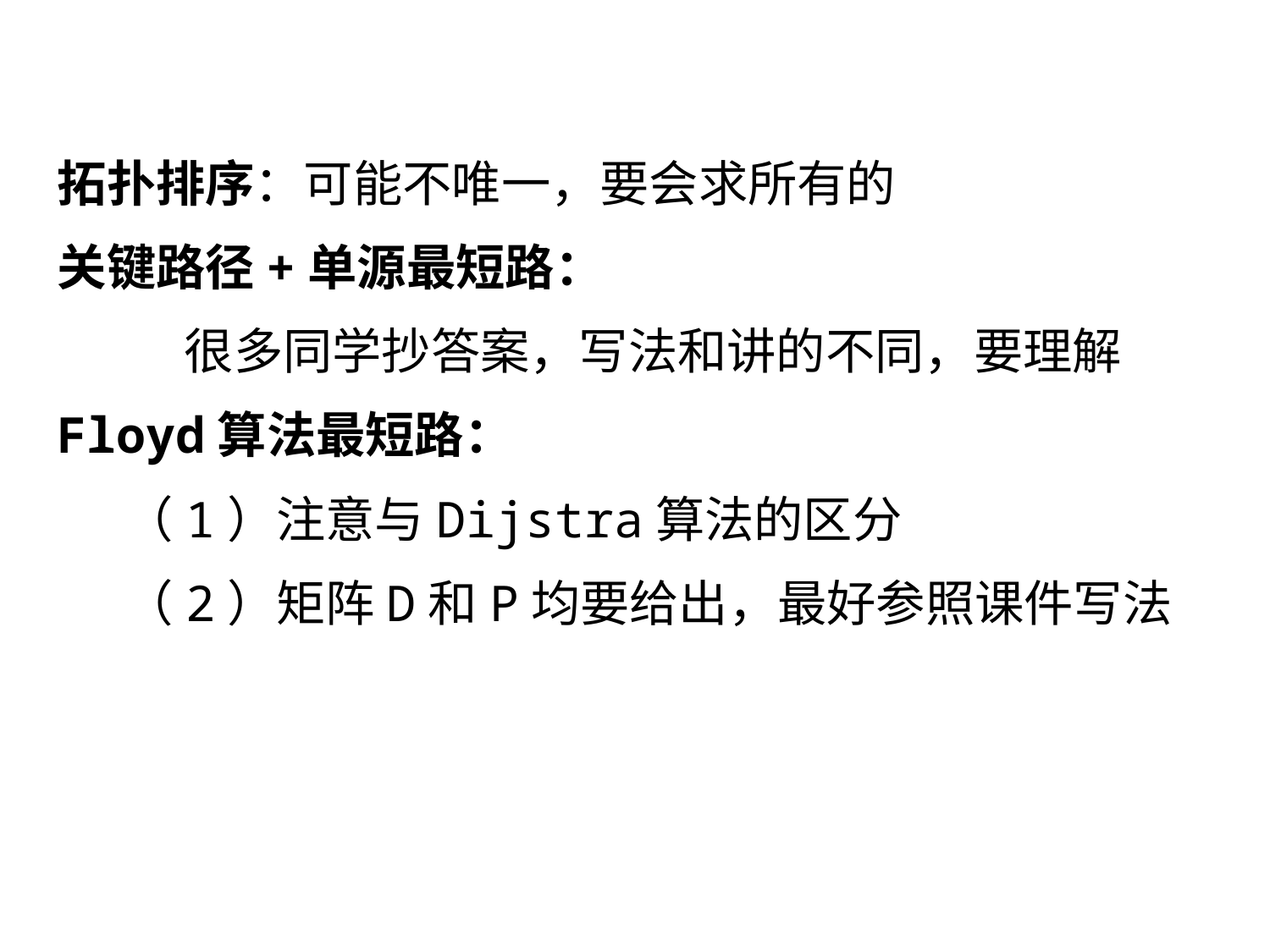

拓扑排序：可能不唯一，要会求所有的
关键路径+单源最短路：
	很多同学抄答案，写法和讲的不同，要理解
Floyd算法最短路：
     （1）注意与Dijstra算法的区分
     （2）矩阵D和P均要给出，最好参照课件写法